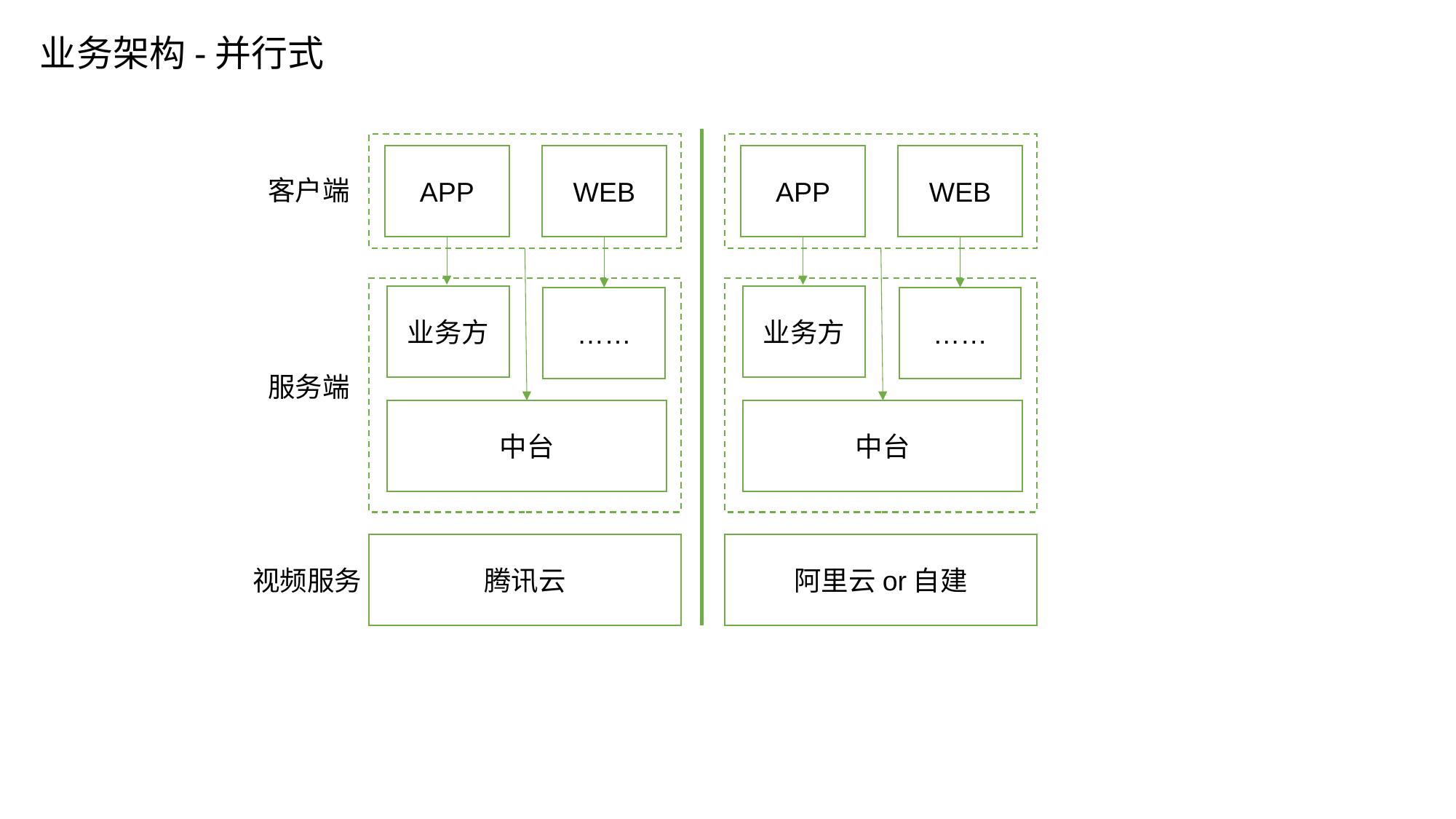

业务架构-并行式

WEB
WEB
APP
APP
客户端

业务方
业务方
……
……
服务端
中台
中台
腾讯云
阿里云or自建
视频服务